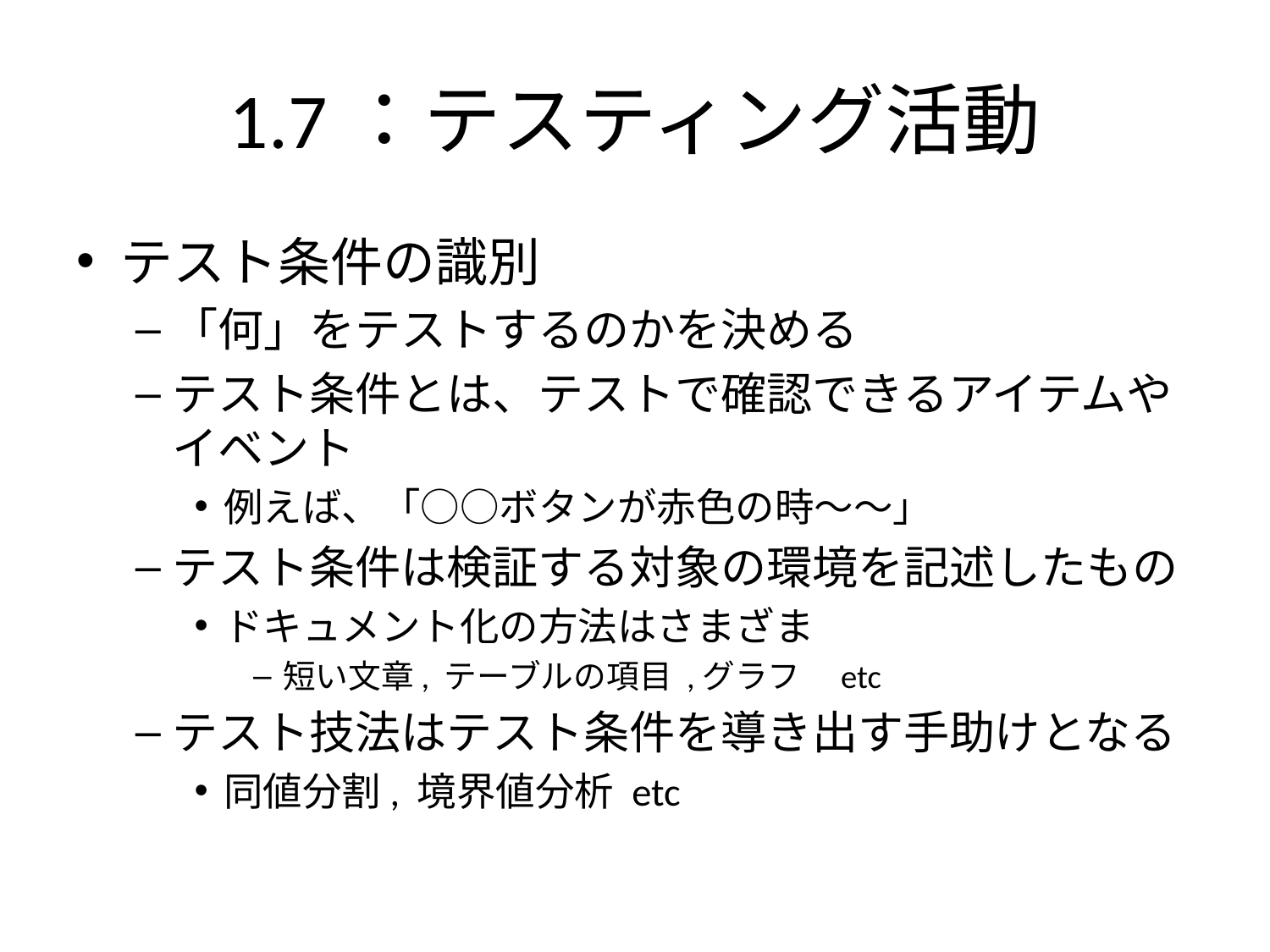

# 1.7：テスティング活動
テスト条件の識別
「何」をテストするのかを決める
テスト条件とは、テストで確認できるアイテムやイベント
例えば、「○○ボタンが赤色の時～～」
テスト条件は検証する対象の環境を記述したもの
ドキュメント化の方法はさまざま
短い文章, テーブルの項目 ,グラフ　etc
テスト技法はテスト条件を導き出す手助けとなる
同値分割, 境界値分析 etc